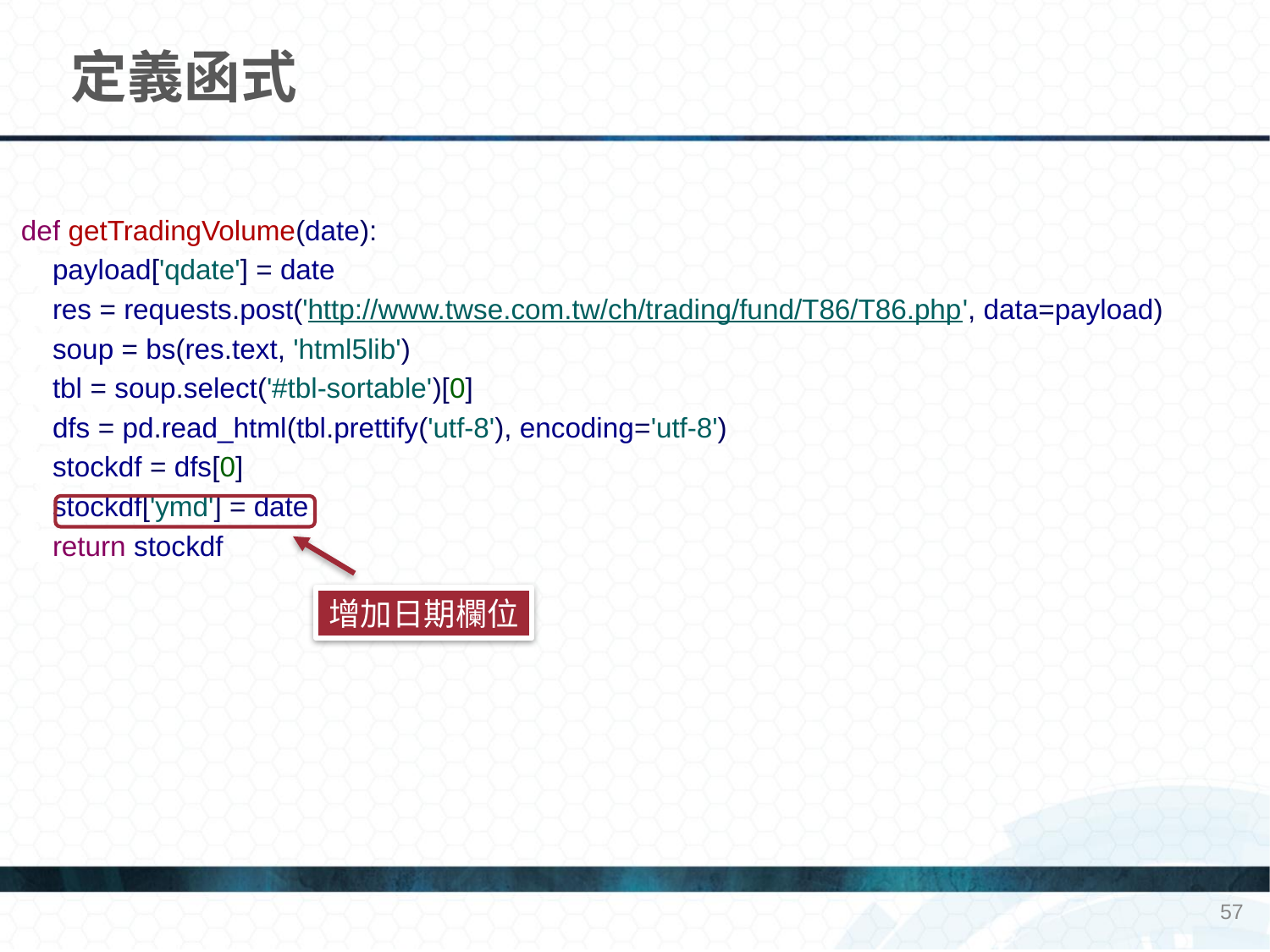

# 定義函式
def getTradingVolume(date):
    payload['qdate'] = date
    res = requests.post('http://www.twse.com.tw/ch/trading/fund/T86/T86.php', data=payload)
    soup = bs(res.text, 'html5lib')
    tbl = soup.select('#tbl-sortable')[0]
    dfs = pd.read_html(tbl.prettify('utf-8'), encoding='utf-8')
    stockdf = dfs[0]
    stockdf['ymd'] = date
    return stockdf

增加日期欄位
57